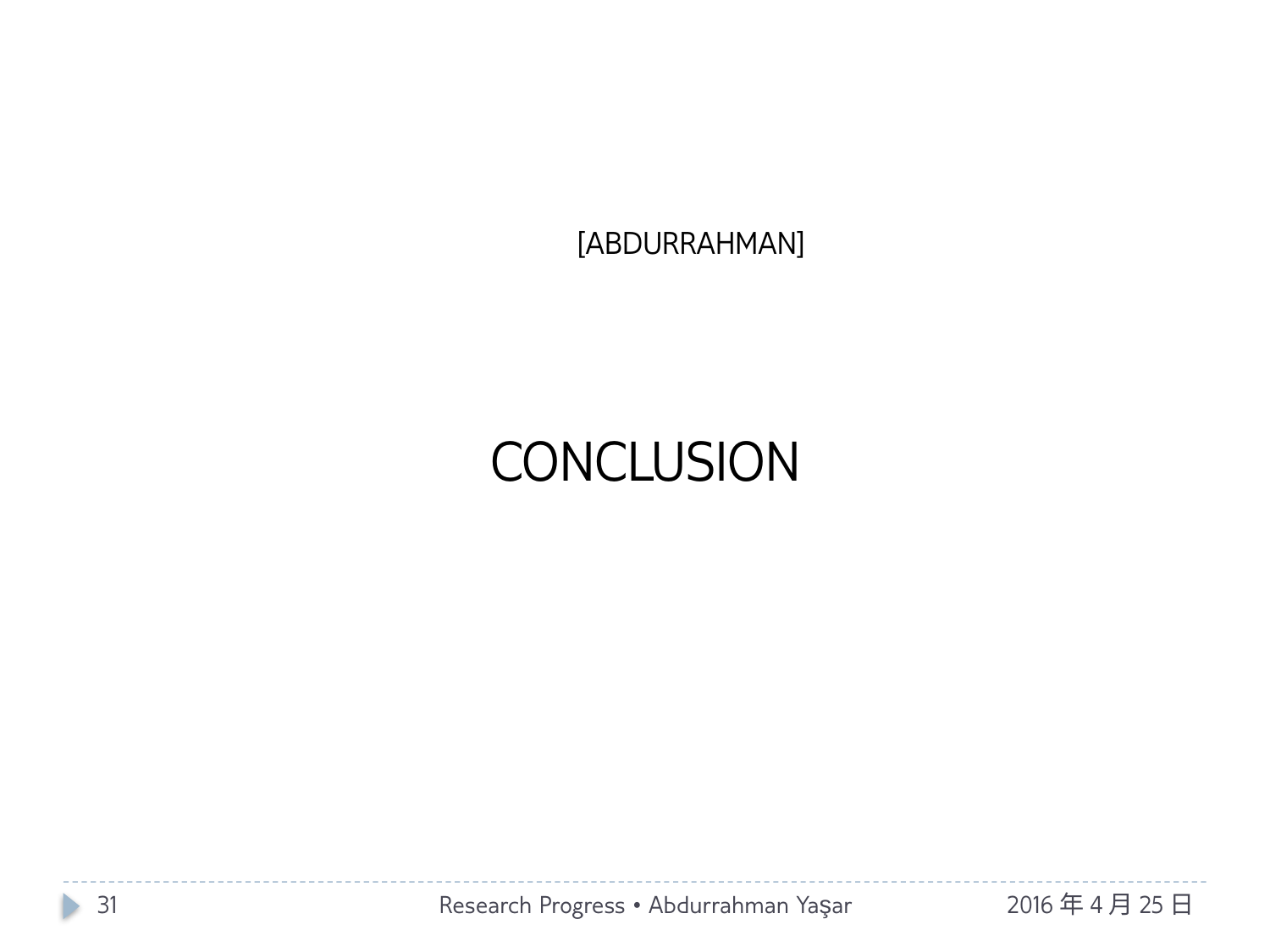

[ABDURRAHMAN]
CONCLUSION
31
Research Progress • Abdurrahman Yaşar
2016年4月25日